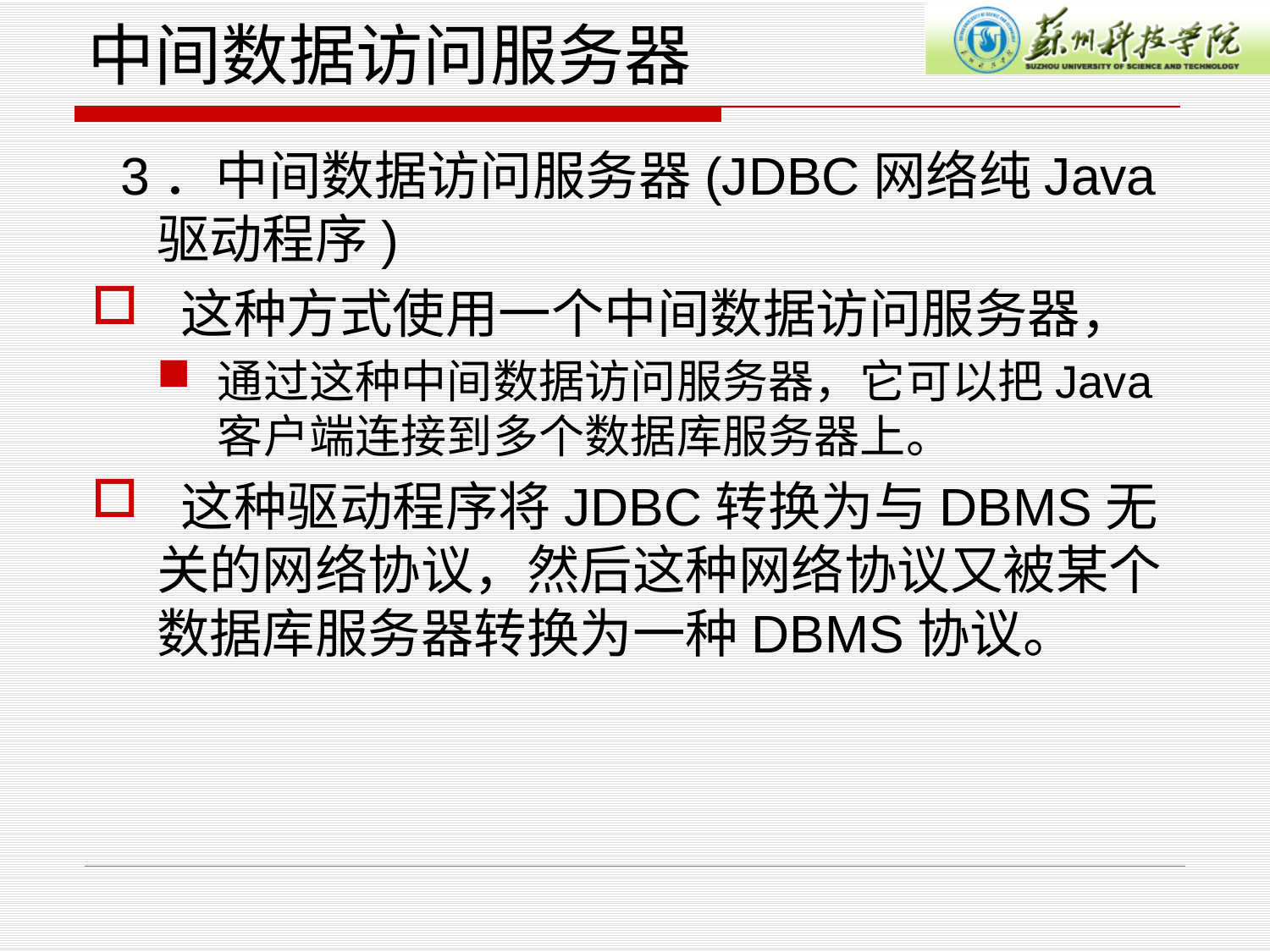

# 中间数据访问服务器
  3．中间数据访问服务器(JDBC网络纯Java驱动程序)
 这种方式使用一个中间数据访问服务器，
通过这种中间数据访问服务器，它可以把Java客户端连接到多个数据库服务器上。
 这种驱动程序将JDBC转换为与DBMS无关的网络协议，然后这种网络协议又被某个数据库服务器转换为一种DBMS协议。